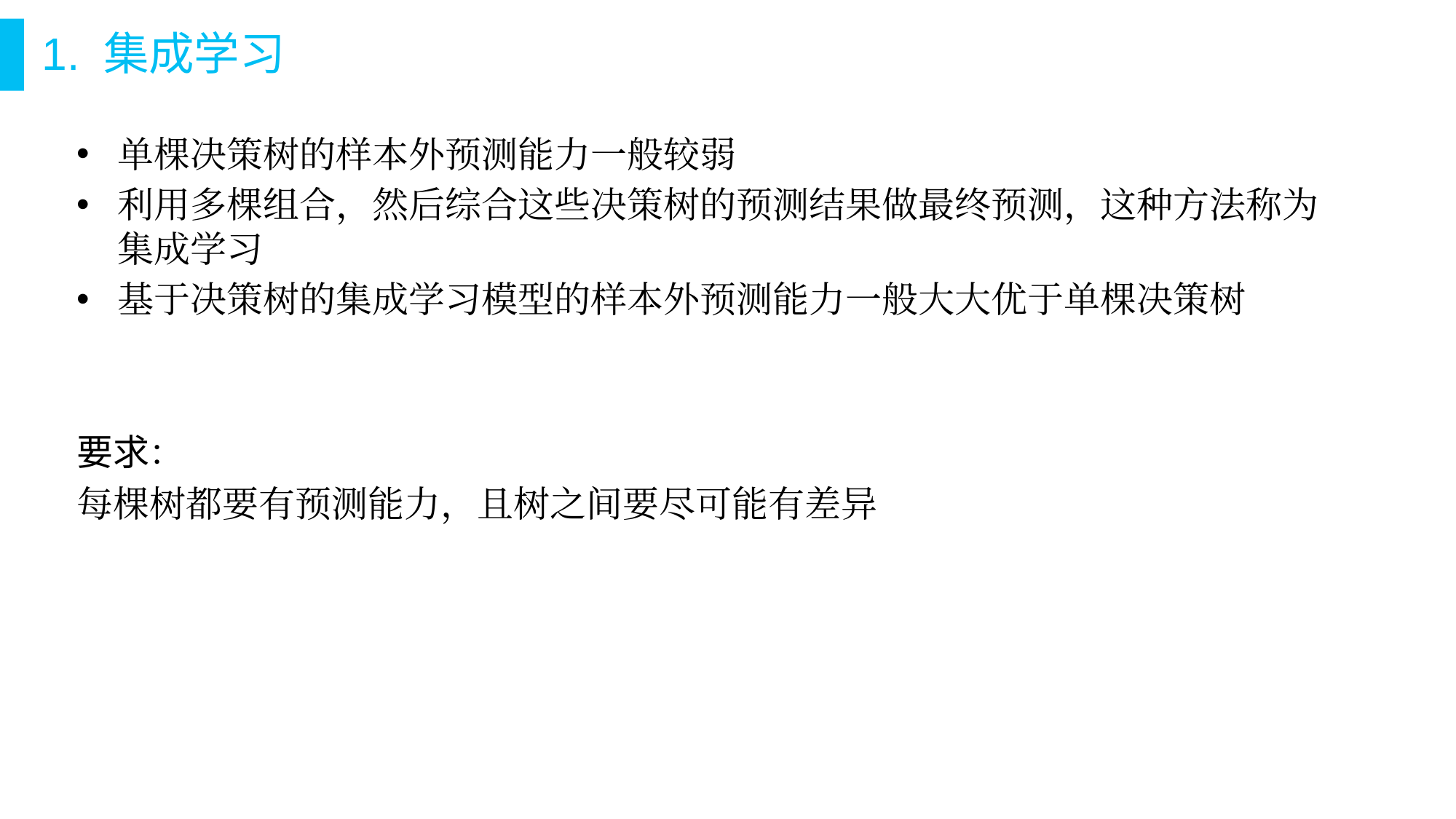

# 1. 集成学习
单棵决策树的样本外预测能力一般较弱
利用多棵组合，然后综合这些决策树的预测结果做最终预测，这种方法称为集成学习
基于决策树的集成学习模型的样本外预测能力一般大大优于单棵决策树

要求：
每棵树都要有预测能力，且树之间要尽可能有差异